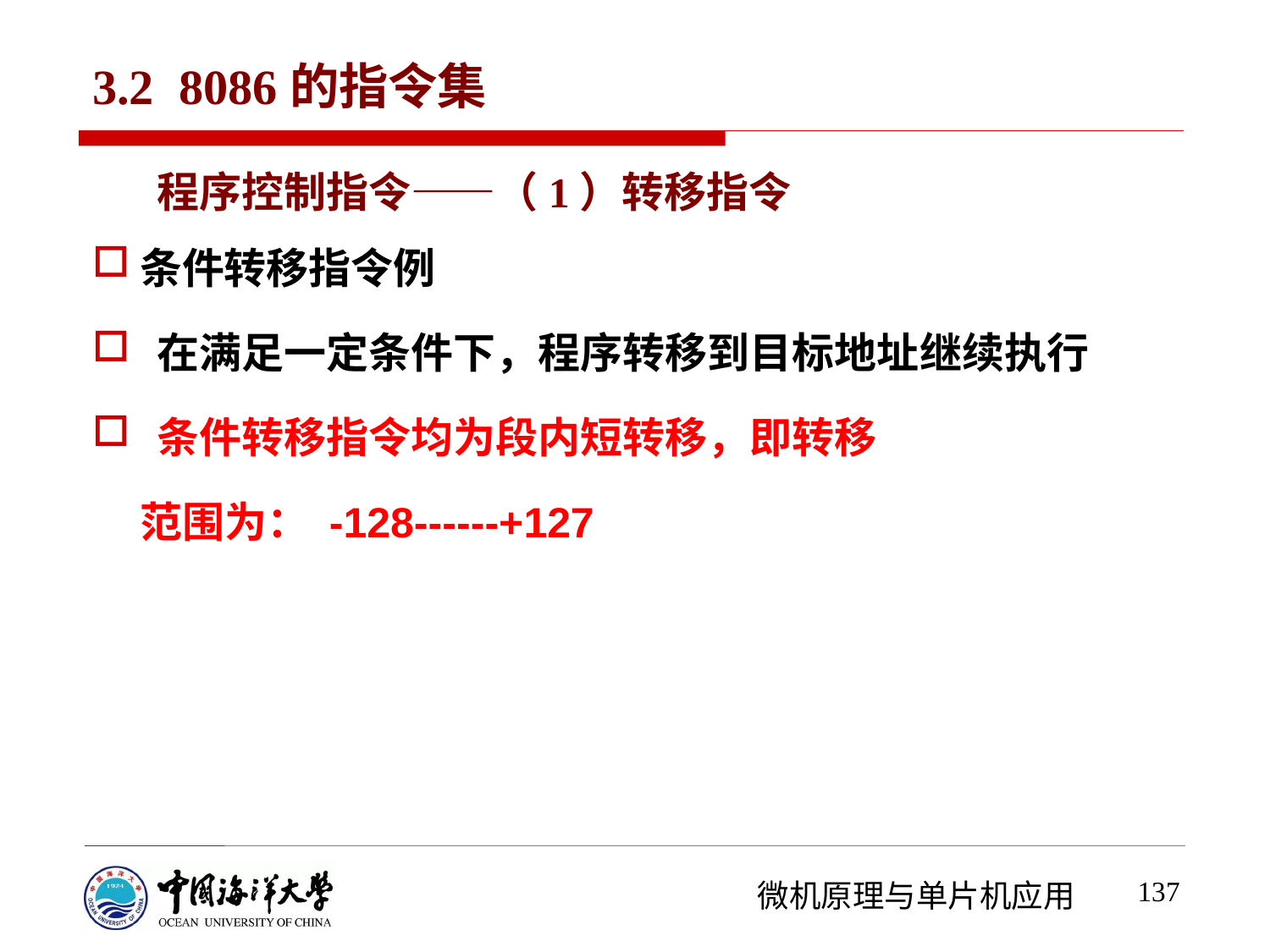

# 3.2  8086的指令集
程序控制指令——（1）转移指令
条件转移指令例
在满足一定条件下，程序转移到目标地址继续执行
条件转移指令均为段内短转移，即转移
    范围为： -128------+127

137